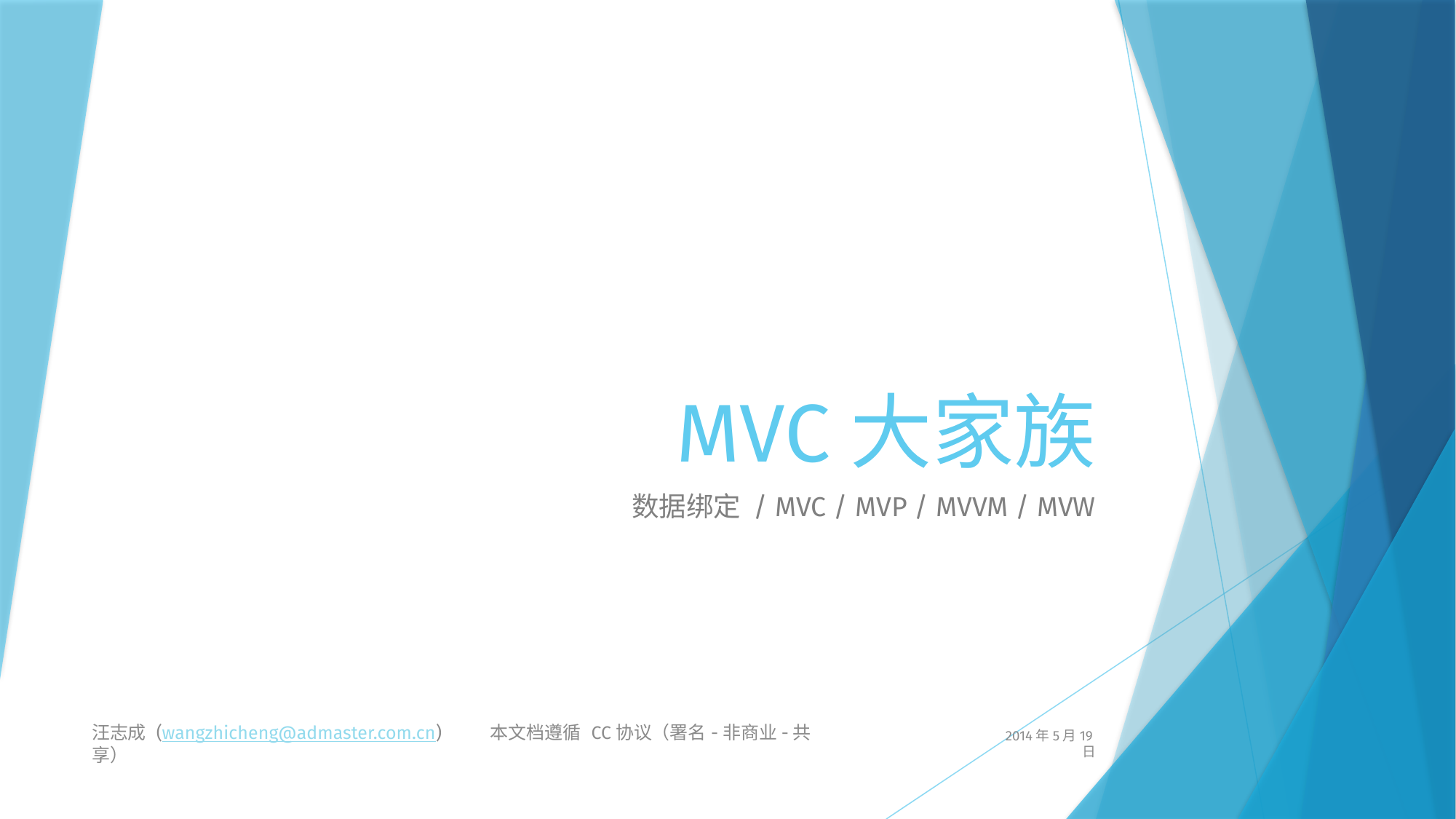

# MVC大家族
数据绑定 / MVC / MVP / MVVM / MVW
2014年5月19日
汪志成 (wangzhicheng@admaster.com.cn)         本文档遵循 CC协议（署名-非商业-共享）